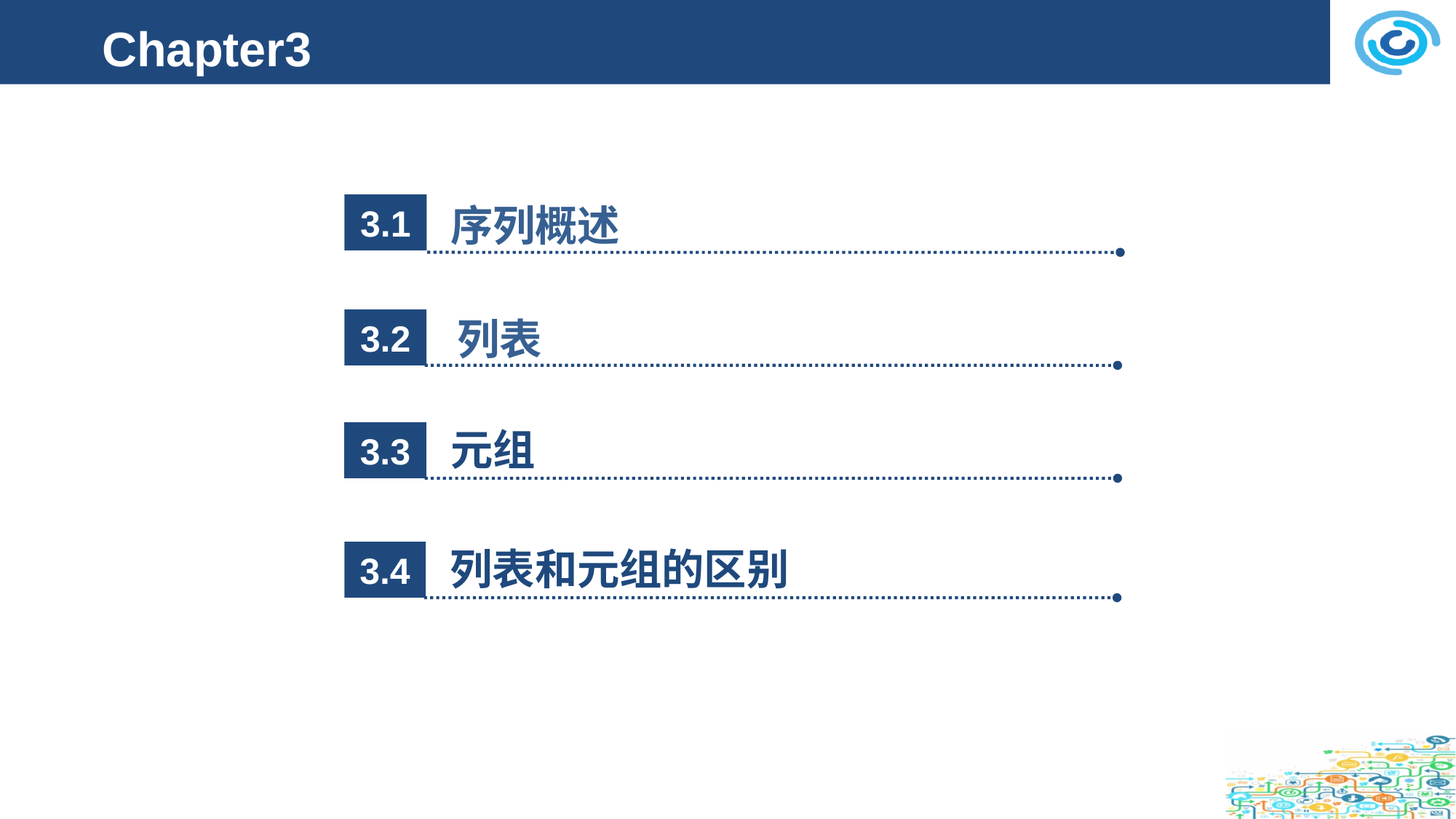

# Chapter3
序列概述
3.1

 列表
3.2

元组
3.3

列表和元组的区别
3.4